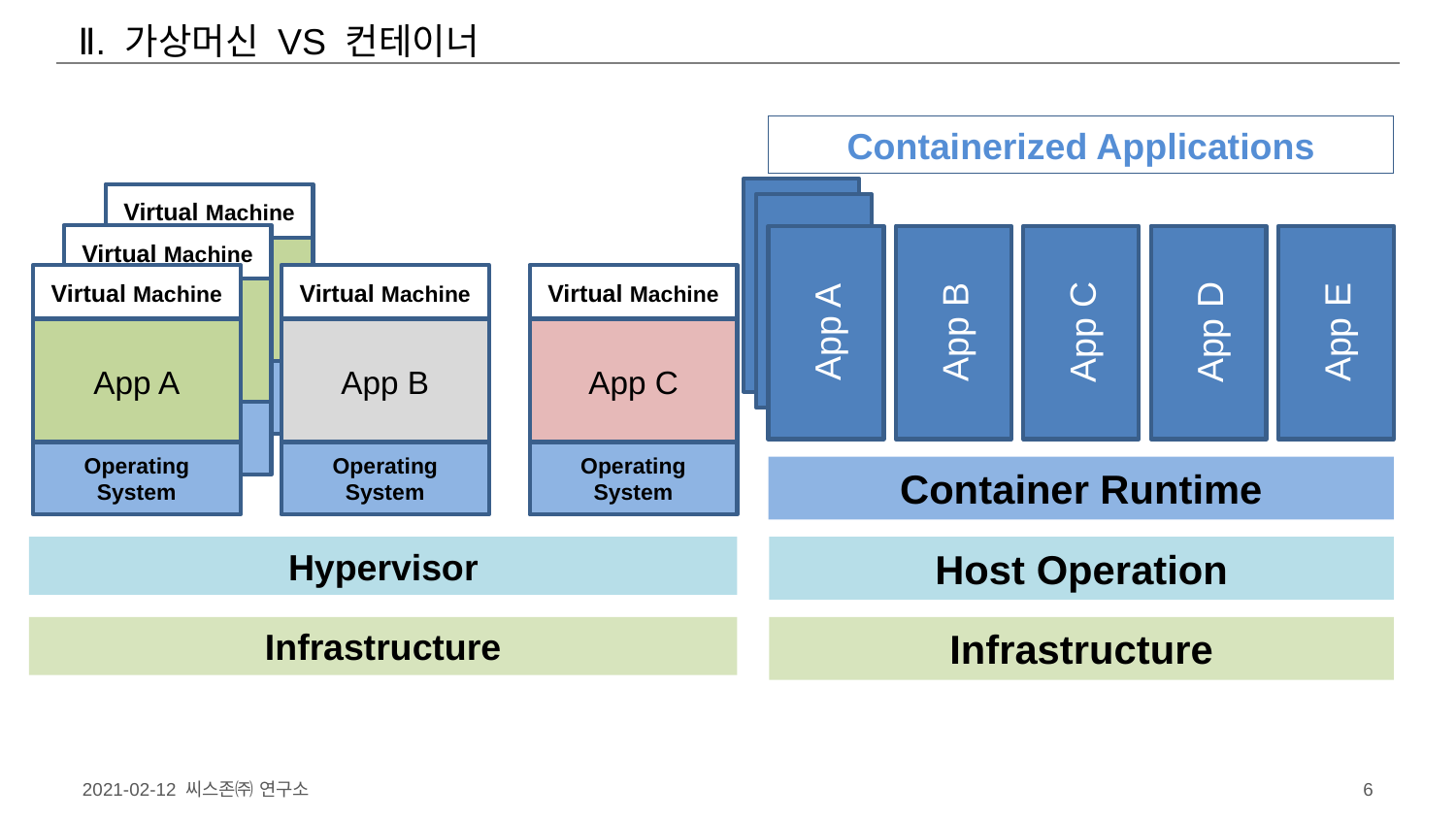

Ⅱ. 가상머신 VS 컨테이너
Containerized Applications
App A
Virtual Machine
App A
Virtual Machine
App E
App D
App B
App C
App A
App A
Virtual Machine
Virtual Machine
Virtual Machine
App A
App A
App B
App C
Operating System
Operating System
Operating System
Operating System
Operating System
Container Runtime
Hypervisor
Host Operation
Infrastructure
Infrastructure